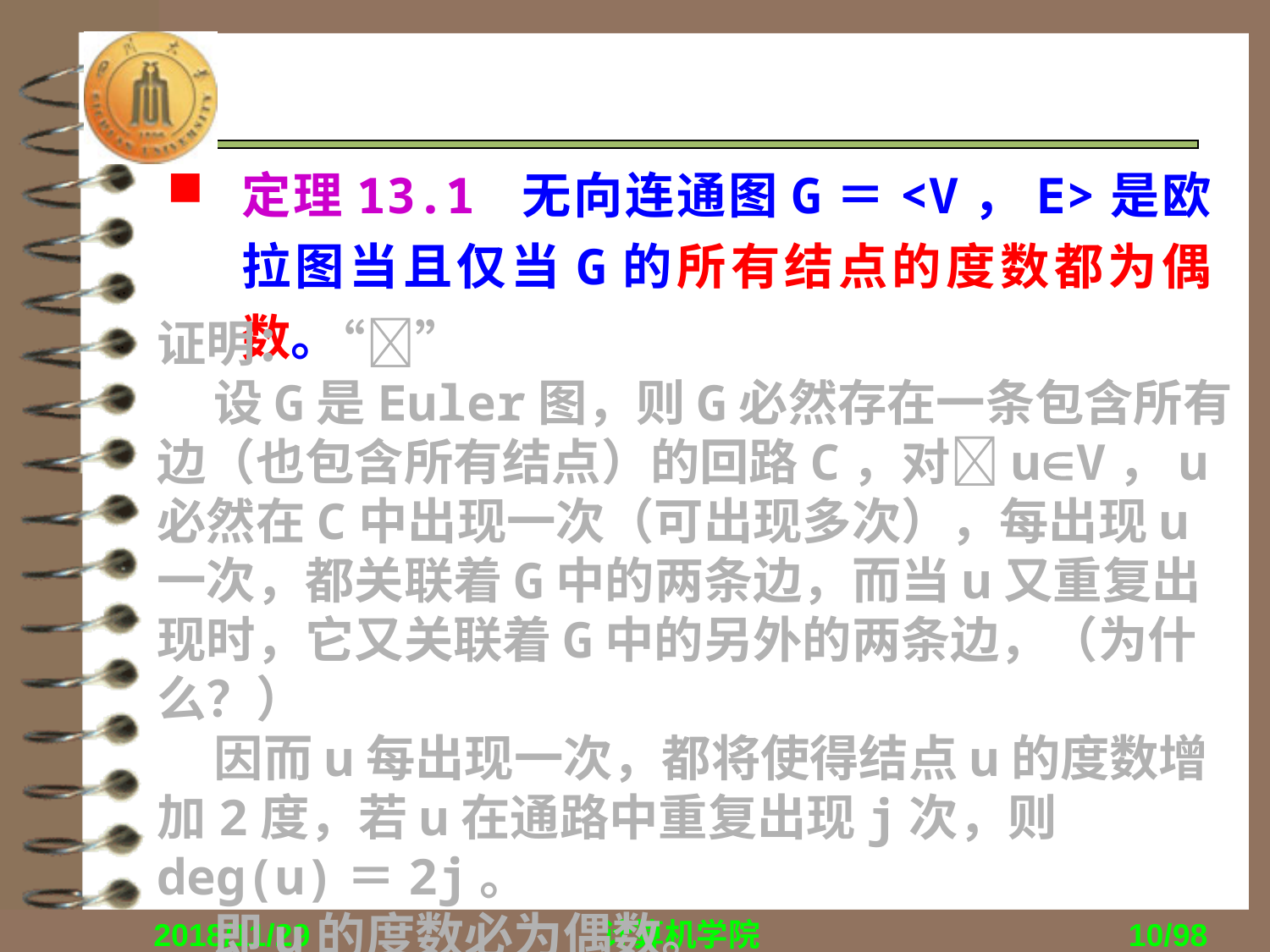

#
定理13.1 无向连通图G＝<V，E>是欧拉图当且仅当G的所有结点的度数都为偶数。
证明： “⇒”
    设G是Euler图，则G必然存在一条包含所有边（也包含所有结点）的回路C，对∀u∈V，u必然在C中出现一次（可出现多次），每出现u一次，都关联着G中的两条边，而当u又重复出现时，它又关联着G中的另外的两条边，（为什么？）
    因而u每出现一次，都将使得结点u的度数增加2度，若u在通路中重复出现j次，则deg(u)＝2j。
    即u的度数必为偶数。
2018/11/29
计算机学院
10/98